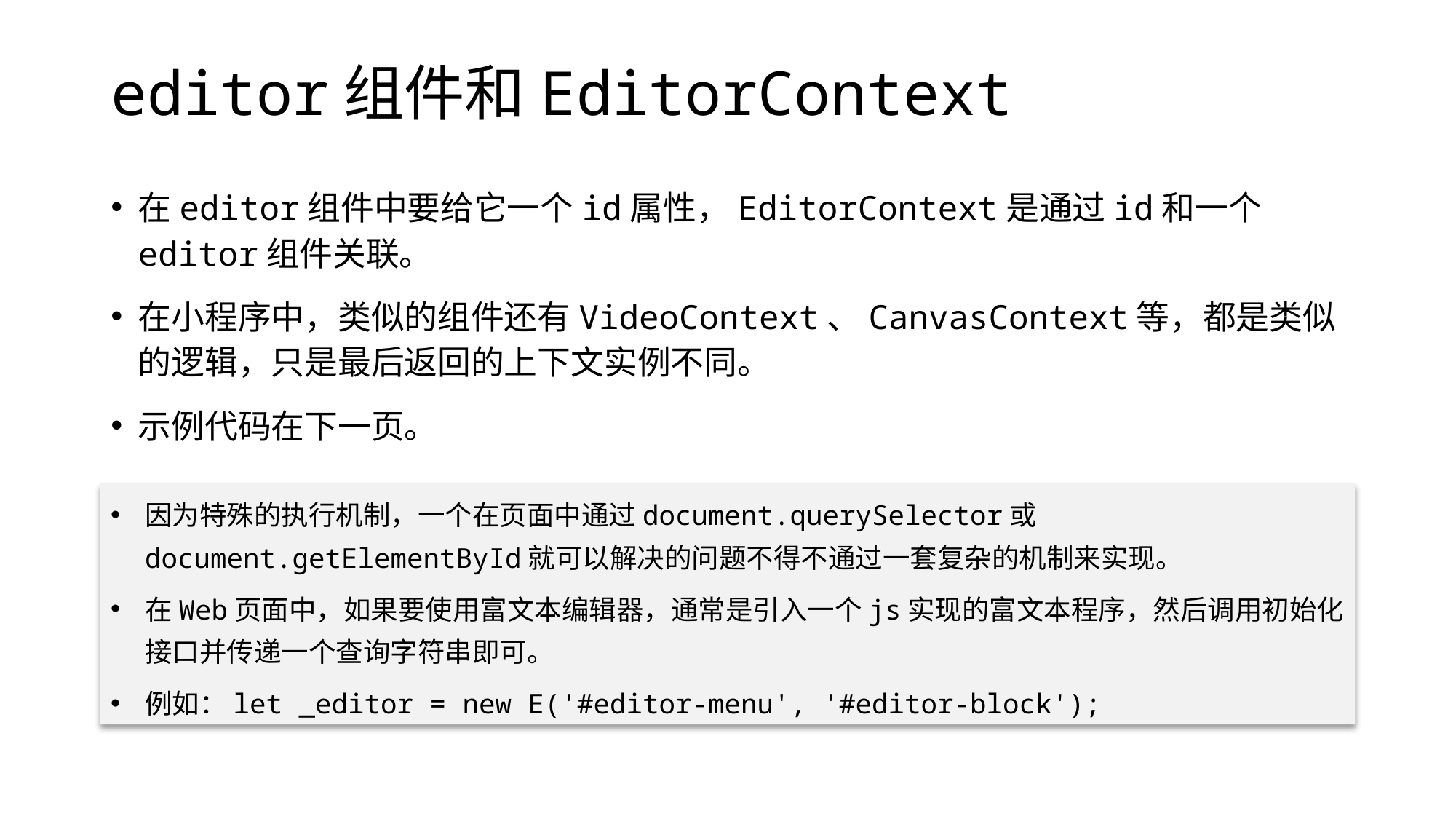

# editor组件和EditorContext
在editor组件中要给它一个id属性，EditorContext是通过id和一个editor组件关联。
在小程序中，类似的组件还有VideoContext、CanvasContext等，都是类似的逻辑，只是最后返回的上下文实例不同。
示例代码在下一页。

因为特殊的执行机制，一个在页面中通过document.querySelector或document.getElementById就可以解决的问题不得不通过一套复杂的机制来实现。
在Web页面中，如果要使用富文本编辑器，通常是引入一个js实现的富文本程序，然后调用初始化接口并传递一个查询字符串即可。
例如：let _editor = new E('#editor-menu', '#editor-block');